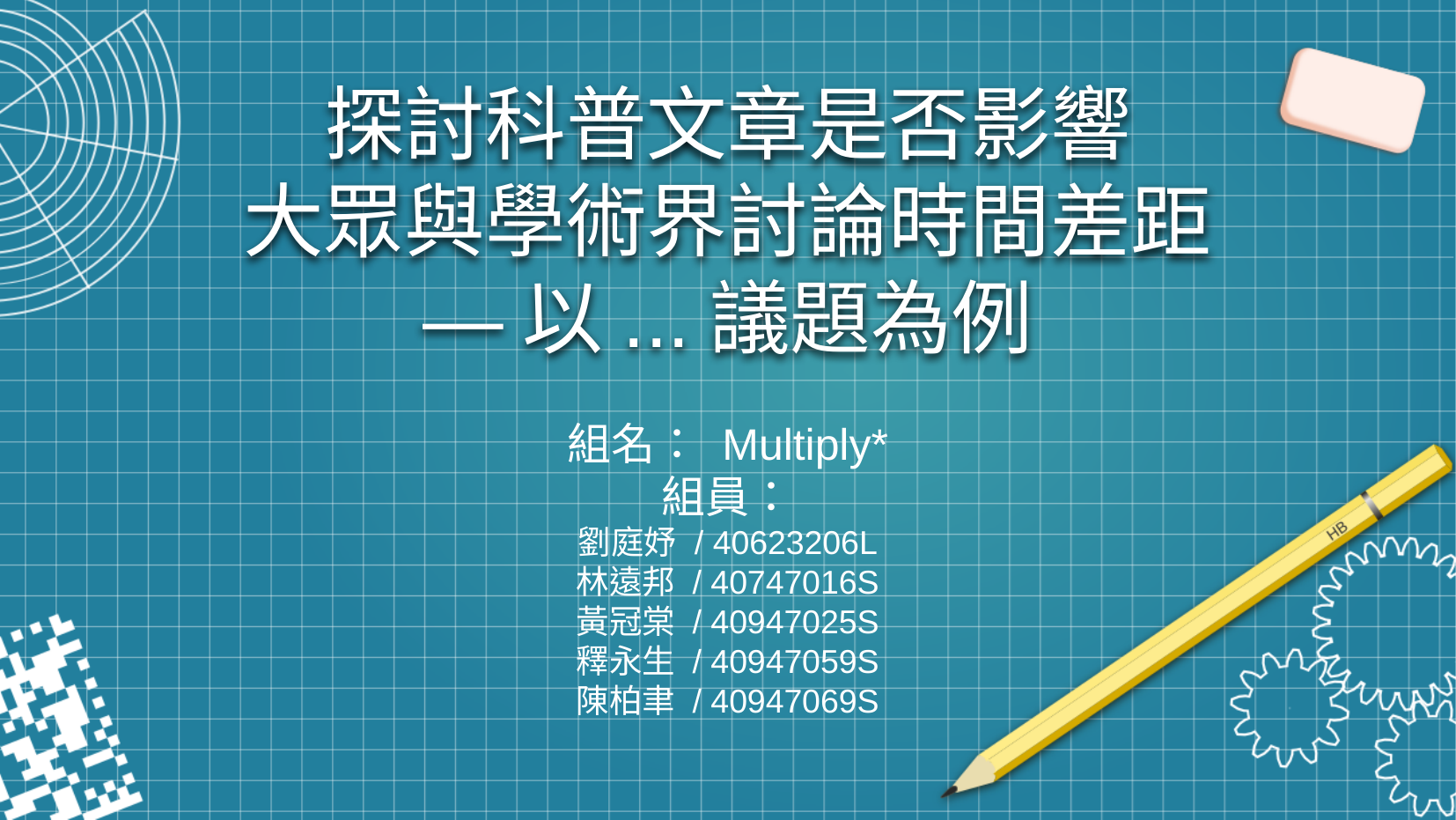

探討科普文章是否影響
大眾與學術界討論時間差距
—以...議題為例
組名： Multiply*
組員：
劉庭妤 / 40623206L
林遠邦 / 40747016S
黃冠棠 / 40947025S
釋永生 / 40947059S
陳柏聿 / 40947069S